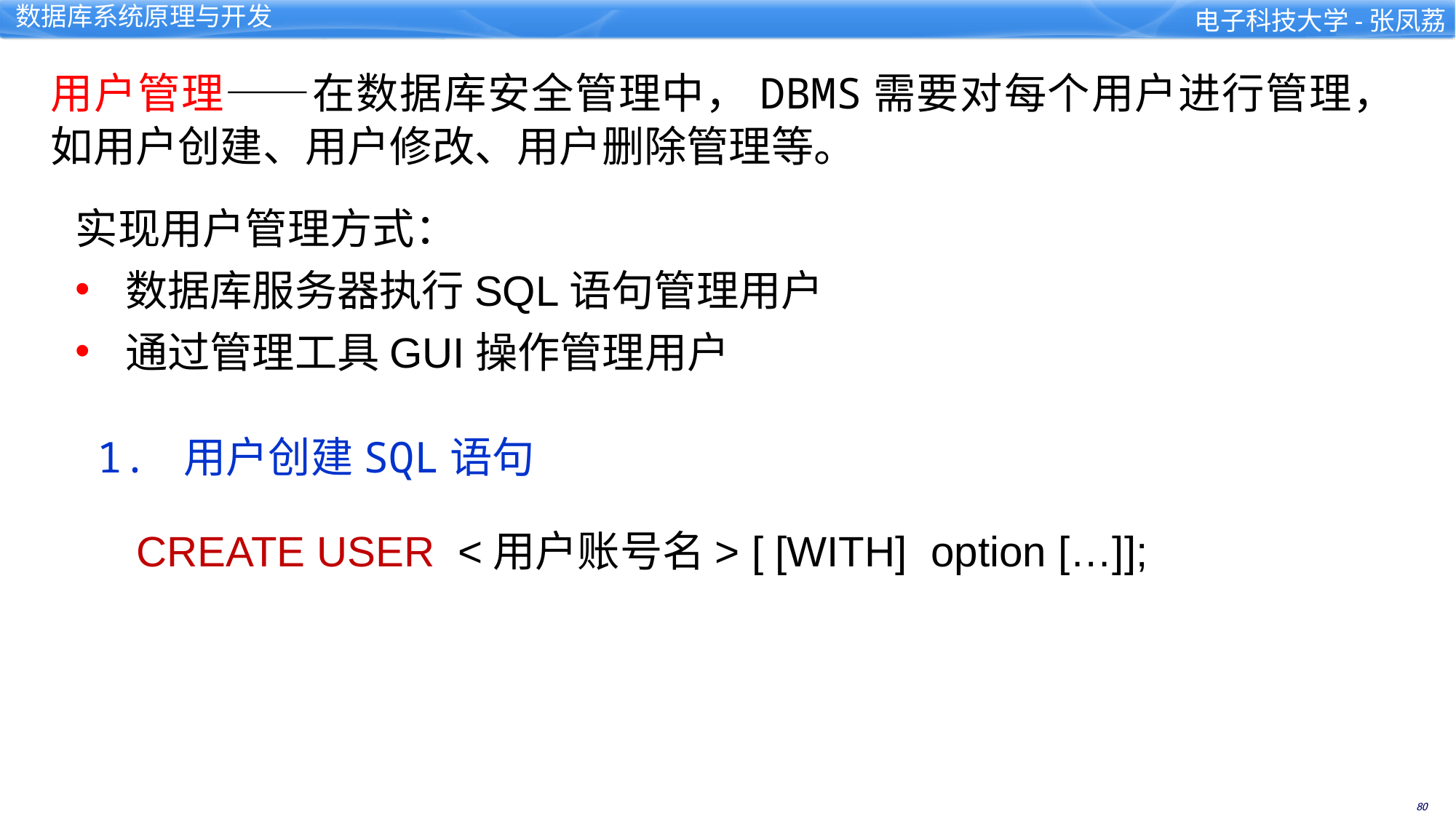

用户管理——在数据库安全管理中，DBMS需要对每个用户进行管理，如用户创建、用户修改、用户删除管理等。
实现用户管理方式：
数据库服务器执行SQL语句管理用户
通过管理工具GUI操作管理用户
1. 用户创建SQL语句
CREATE USER  <用户账号名> [ [WITH]  option […]];